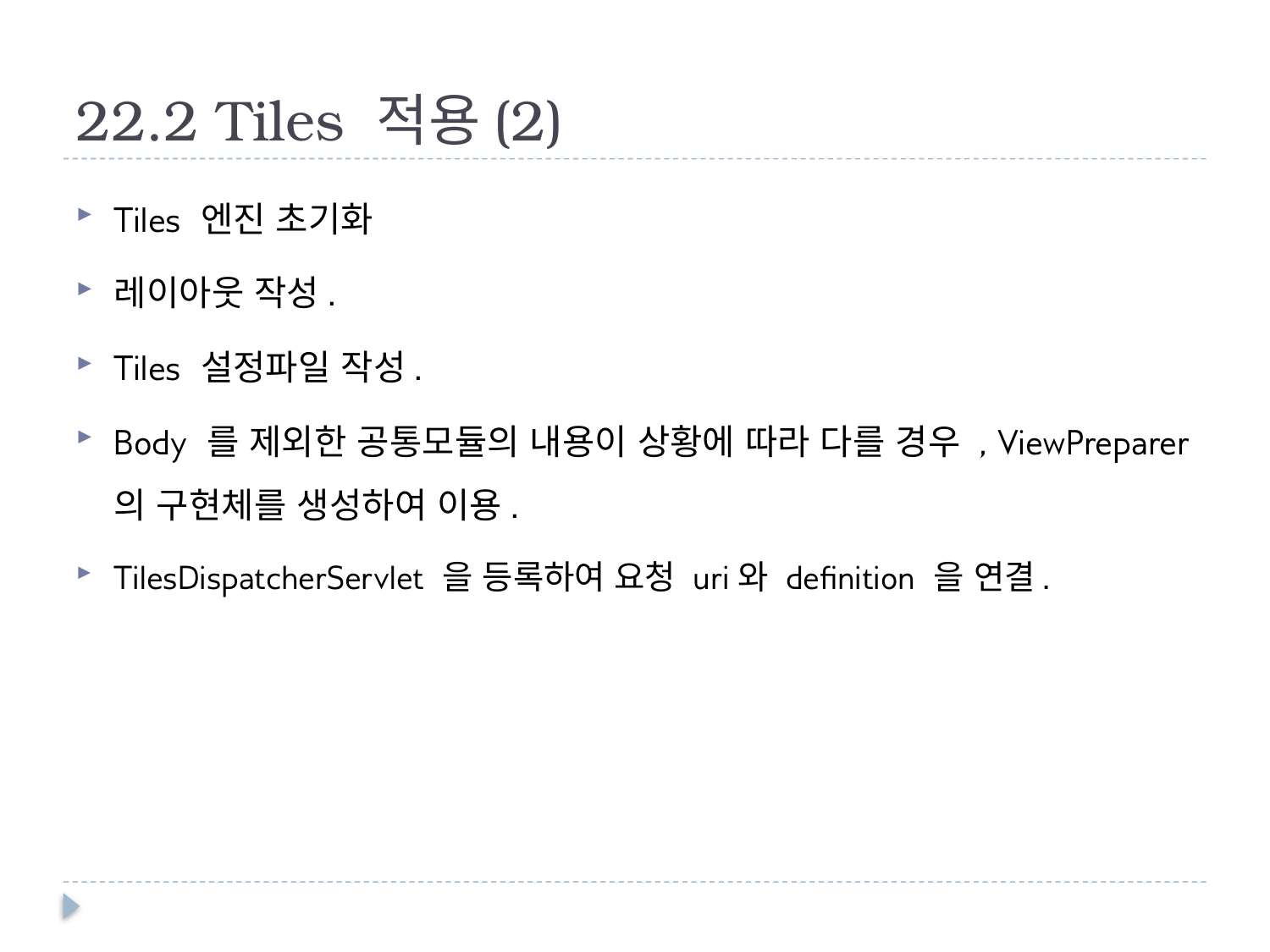

# 22.2 Tiles 적용(2)
Tiles 엔진 초기화
레이아웃 작성.
Tiles 설정파일 작성.
Body 를 제외한 공통모듈의 내용이 상황에 따라 다를 경우 , ViewPreparer의 구현체를 생성하여 이용.
TilesDispatcherServlet 을 등록하여 요청 uri와 definition 을 연결.